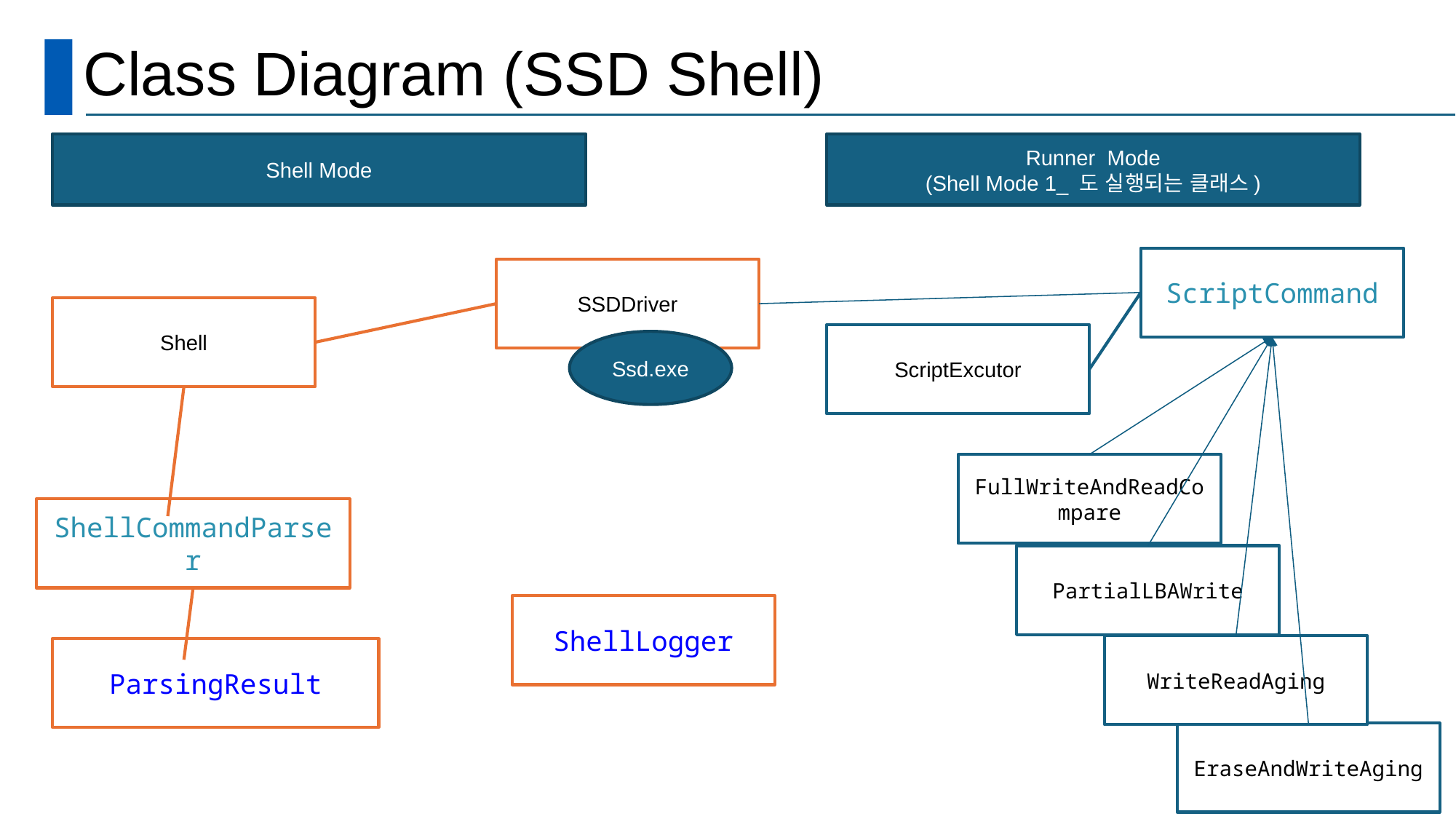

# Class Diagram (SSD Shell)
Shell Mode
Runner  Mode
(Shell Mode 1_ 도 실행되는 클래스)
ScriptCommand
SSDDriver
Shell
ScriptExcutor
Ssd.exe
FullWriteAndReadCompare
ShellCommandParser
PartialLBAWrite
ShellLogger
WriteReadAging
ParsingResult
EraseAndWriteAging